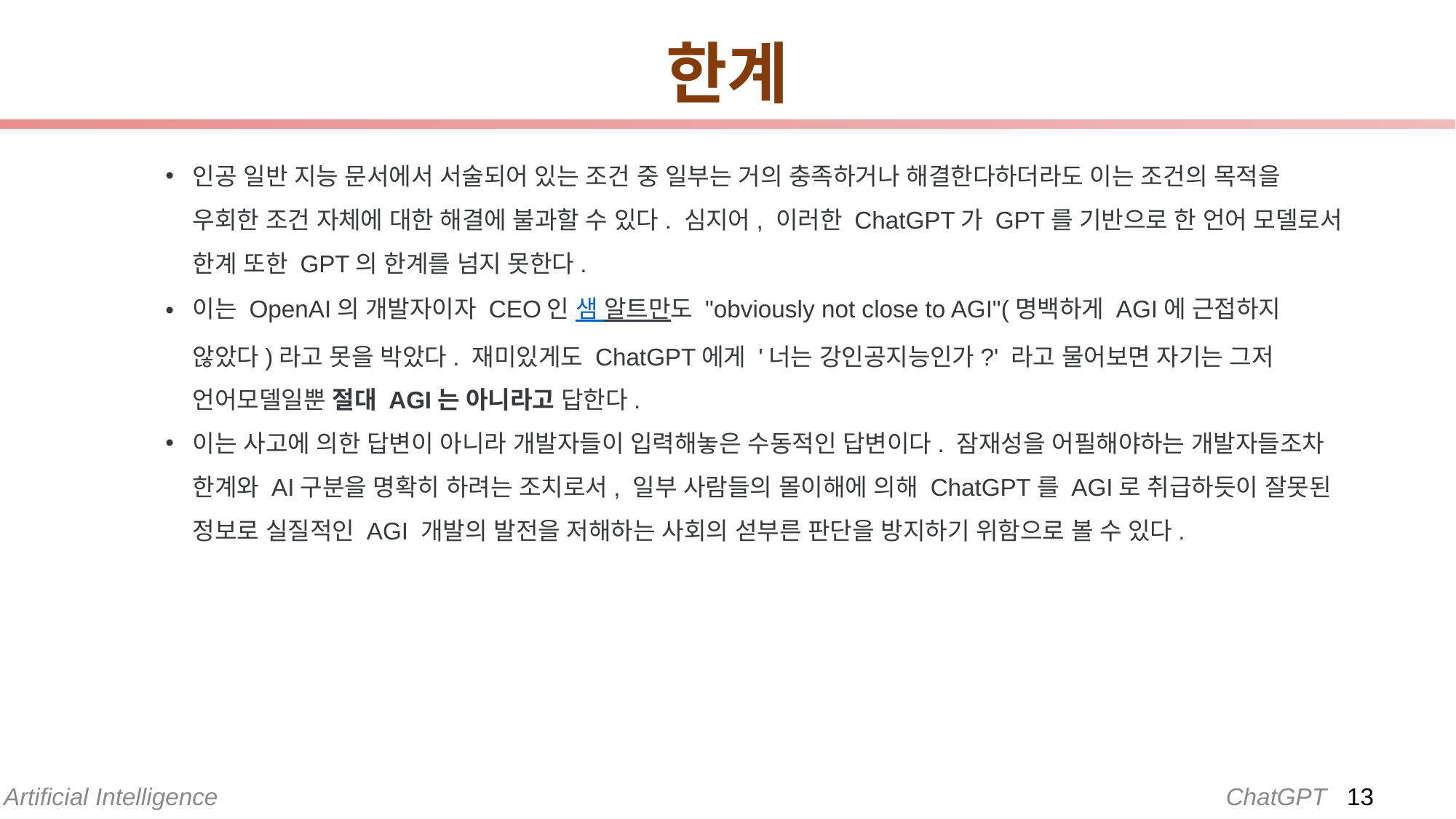

# 한계
인공 일반 지능 문서에서 서술되어 있는 조건 중 일부는 거의 충족하거나 해결한다하더라도 이는 조건의 목적을 우회한 조건 자체에 대한 해결에 불과할 수 있다. 심지어, 이러한 ChatGPT가 GPT를 기반으로 한 언어 모델로서 한계 또한 GPT의 한계를 넘지 못한다.
이는 OpenAI의 개발자이자 CEO인 샘 알트만도 "obviously not close to AGI"(명백하게 AGI에 근접하지 않았다)라고 못을 박았다. 재미있게도 ChatGPT에게 '너는 강인공지능인가?' 라고 물어보면 자기는 그저 언어모델일뿐 절대 AGI는 아니라고 답한다.
이는 사고에 의한 답변이 아니라 개발자들이 입력해놓은 수동적인 답변이다. 잠재성을 어필해야하는 개발자들조차 한계와 AI구분을 명확히 하려는 조치로서, 일부 사람들의 몰이해에 의해 ChatGPT를 AGI로 취급하듯이 잘못된 정보로 실질적인 AGI 개발의 발전을 저해하는 사회의 섣부른 판단을 방지하기 위함으로 볼 수 있다.